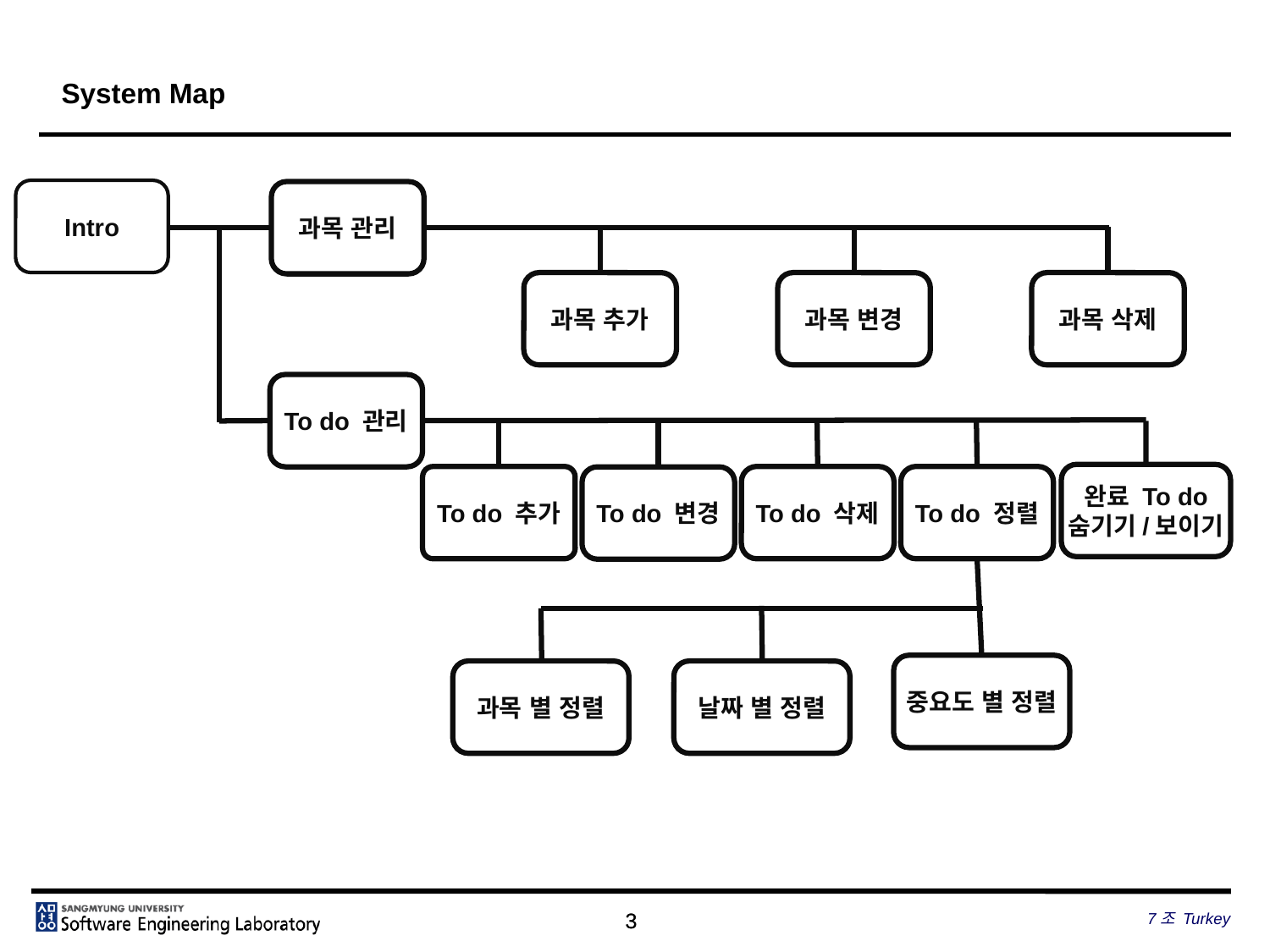

# System Map
Intro
과목 관리
과목 추가
과목 변경
과목 삭제
To do 관리
완료 To do
숨기기/보이기
To do 추가
To do 삭제
To do 정렬
To do 변경
중요도 별 정렬
과목 별 정렬
날짜 별 정렬
7조 Turkey